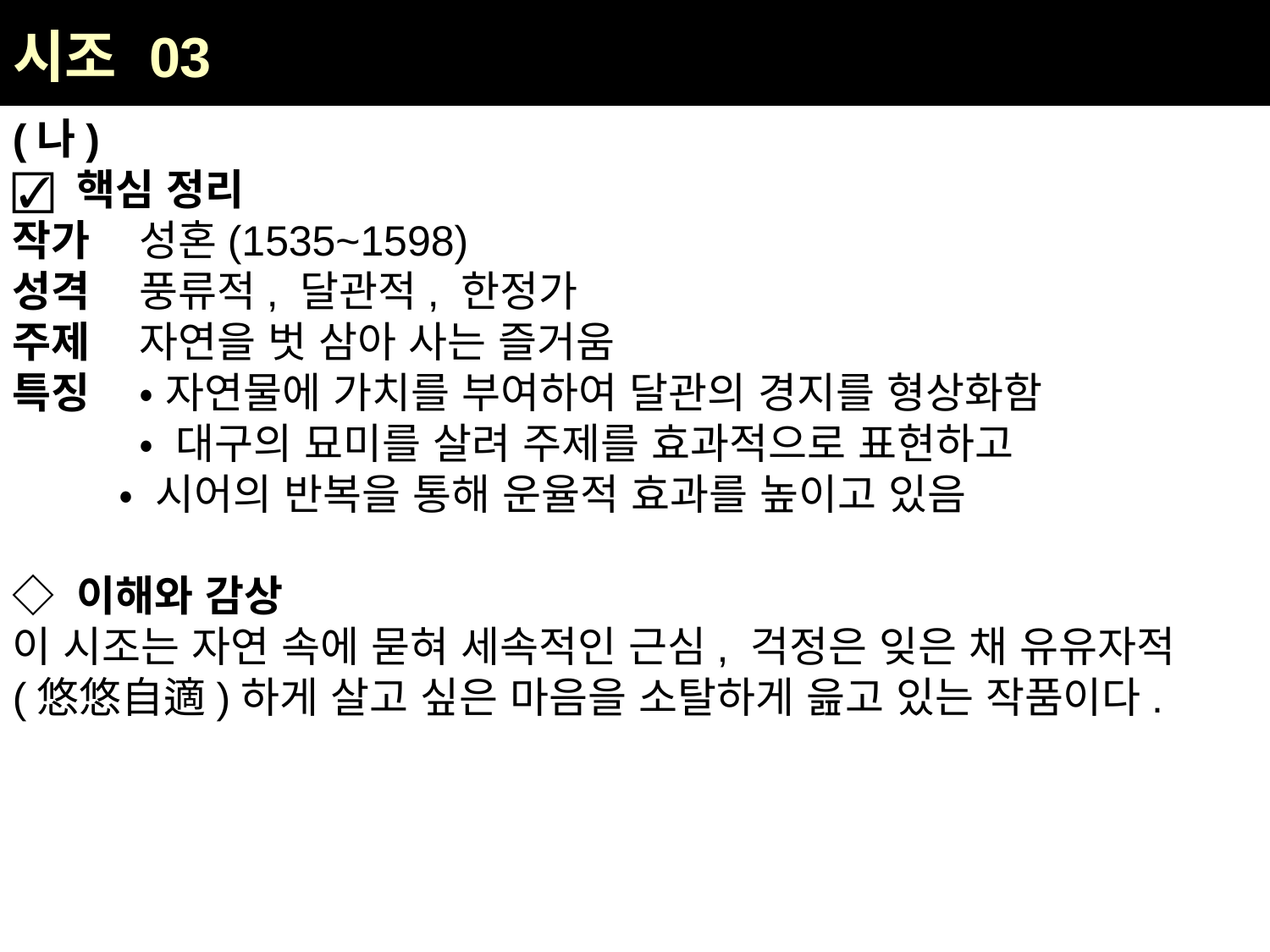

| 시조 03 |
| --- |
(나)
☑ 핵심 정리
작가	성혼(1535~1598)
성격	풍류적, 달관적, 한정가
주제	자연을 벗 삼아 사는 즐거움
특징	• 자연물에 가치를 부여하여 달관의 경지를 형상화함
	• 대구의 묘미를 살려 주제를 효과적으로 표현하고
         • 시어의 반복을 통해 운율적 효과를 높이고 있음

◇ 이해와 감상
이 시조는 자연 속에 묻혀 세속적인 근심, 걱정은 잊은 채 유유자적(悠悠自適)하게 살고 싶은 마음을 소탈하게 읊고 있는 작품이다.